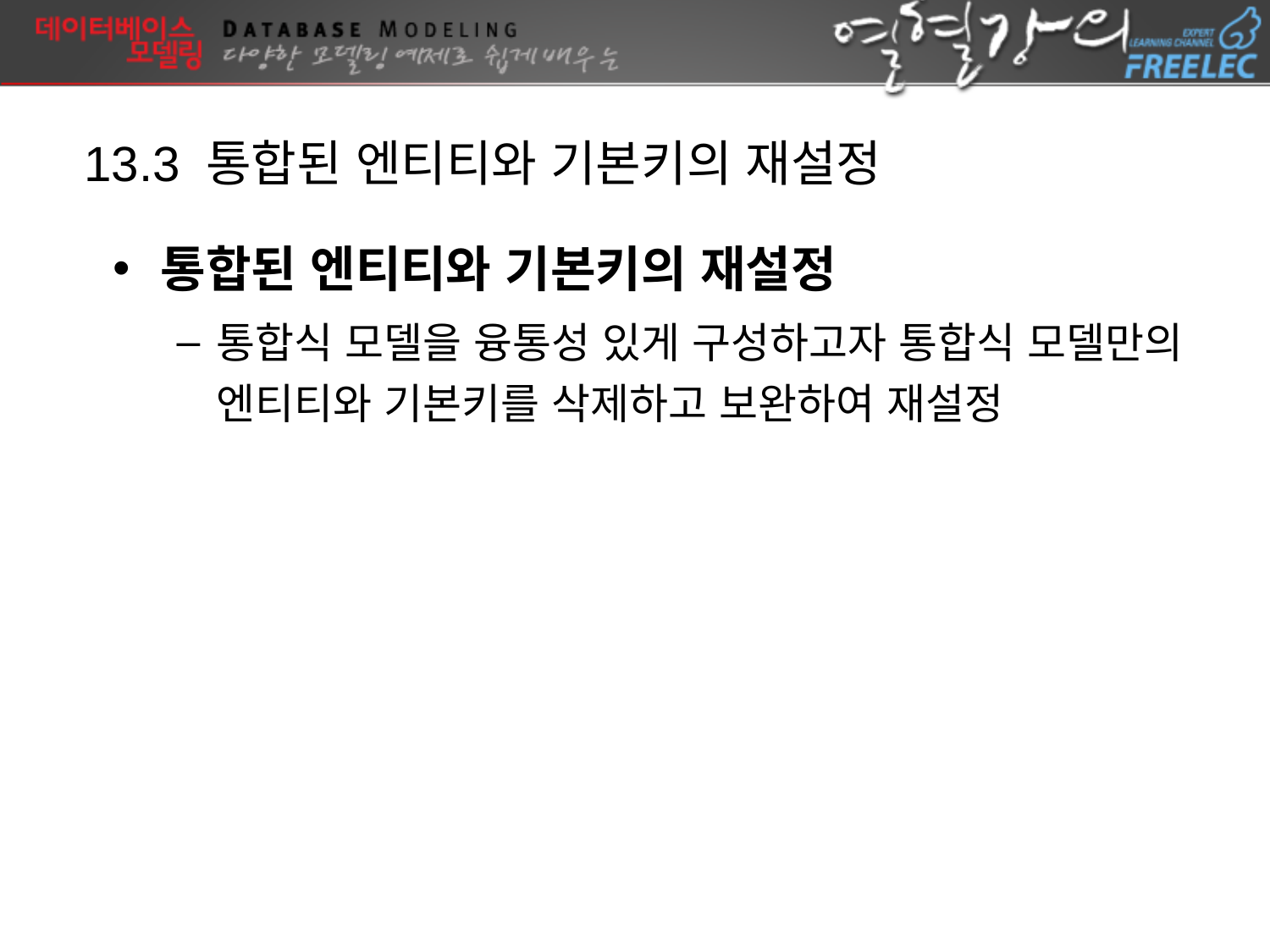

13.3 통합된 엔티티와 기본키의 재설정
통합된 엔티티와 기본키의 재설정
통합식 모델을 융통성 있게 구성하고자 통합식 모델만의 엔티티와 기본키를 삭제하고 보완하여 재설정